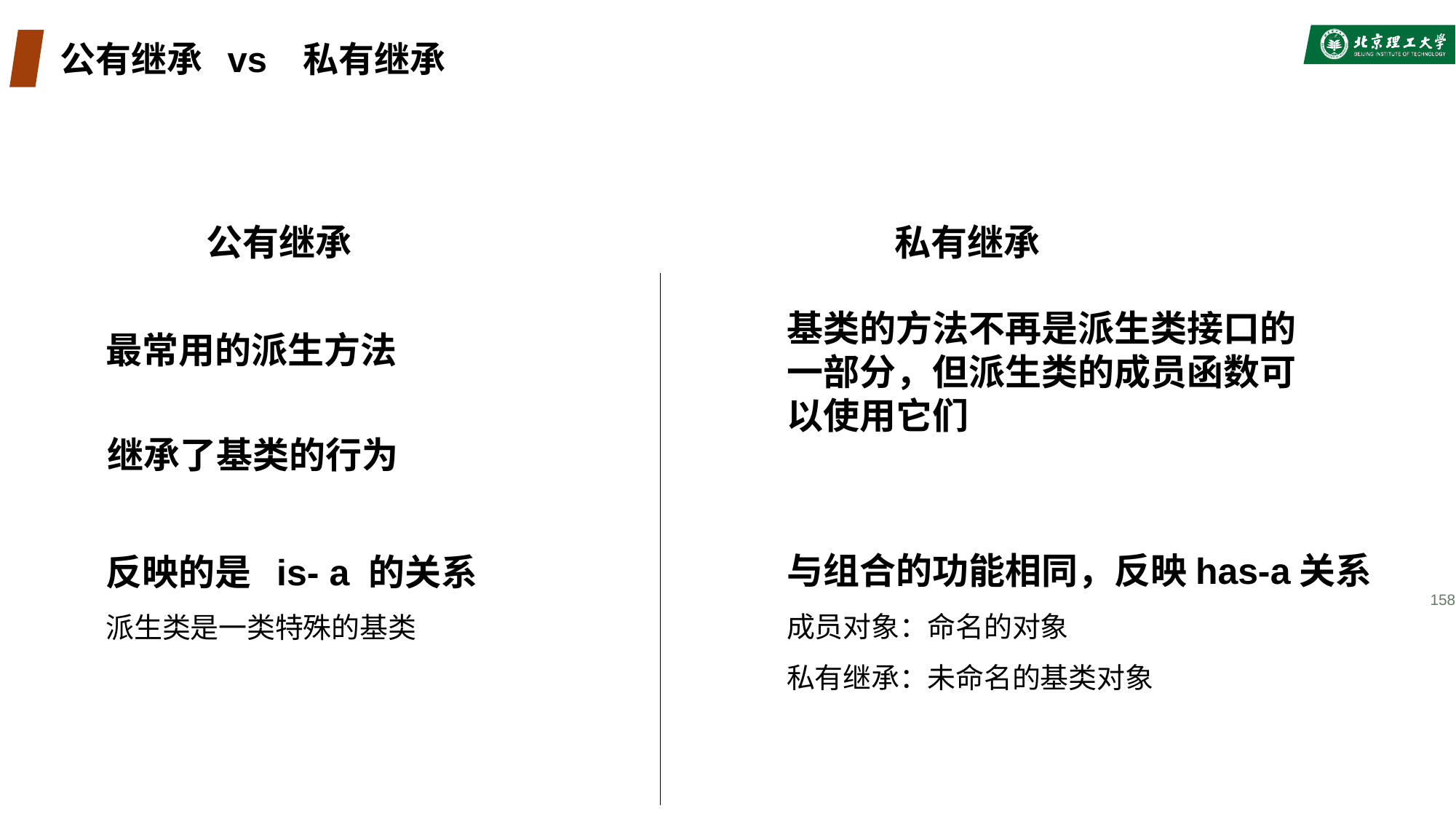

# 公有继承  vs   私有继承
公有继承
私有继承
最常用的派生方法
基类的方法不再是派生类接口的一部分，但派生类的成员函数可以使用它们
继承了基类的行为
与组合的功能相同，反映has-a关系
成员对象：命名的对象
私有继承：未命名的基类对象
反映的是  is- a 的关系
派生类是一类特殊的基类
158